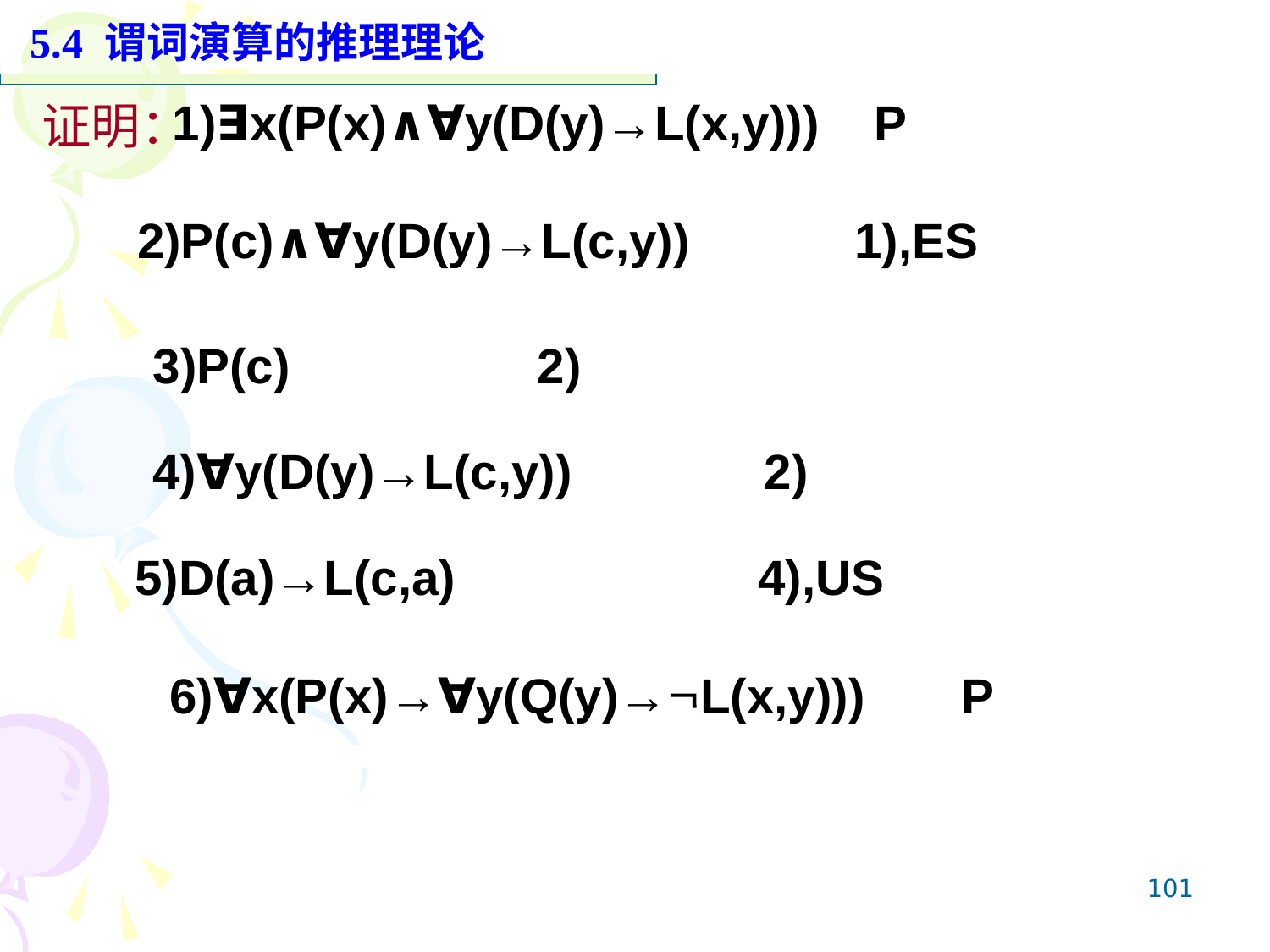

5.4 谓词演算的推理理论

1)∃x(P(x)∧∀y(D(y)→L(x,y)))    P
证明：
2)P(c)∧∀y(D(y)→L(c,y))            1),ES
3)P(c)                  2)
 4)∀y(D(y)→L(c,y))              2)
 5)D(a)→L(c,a)                      4),US
 6)∀x(P(x)→∀y(Q(y)→¬L(x,y)))       P
101